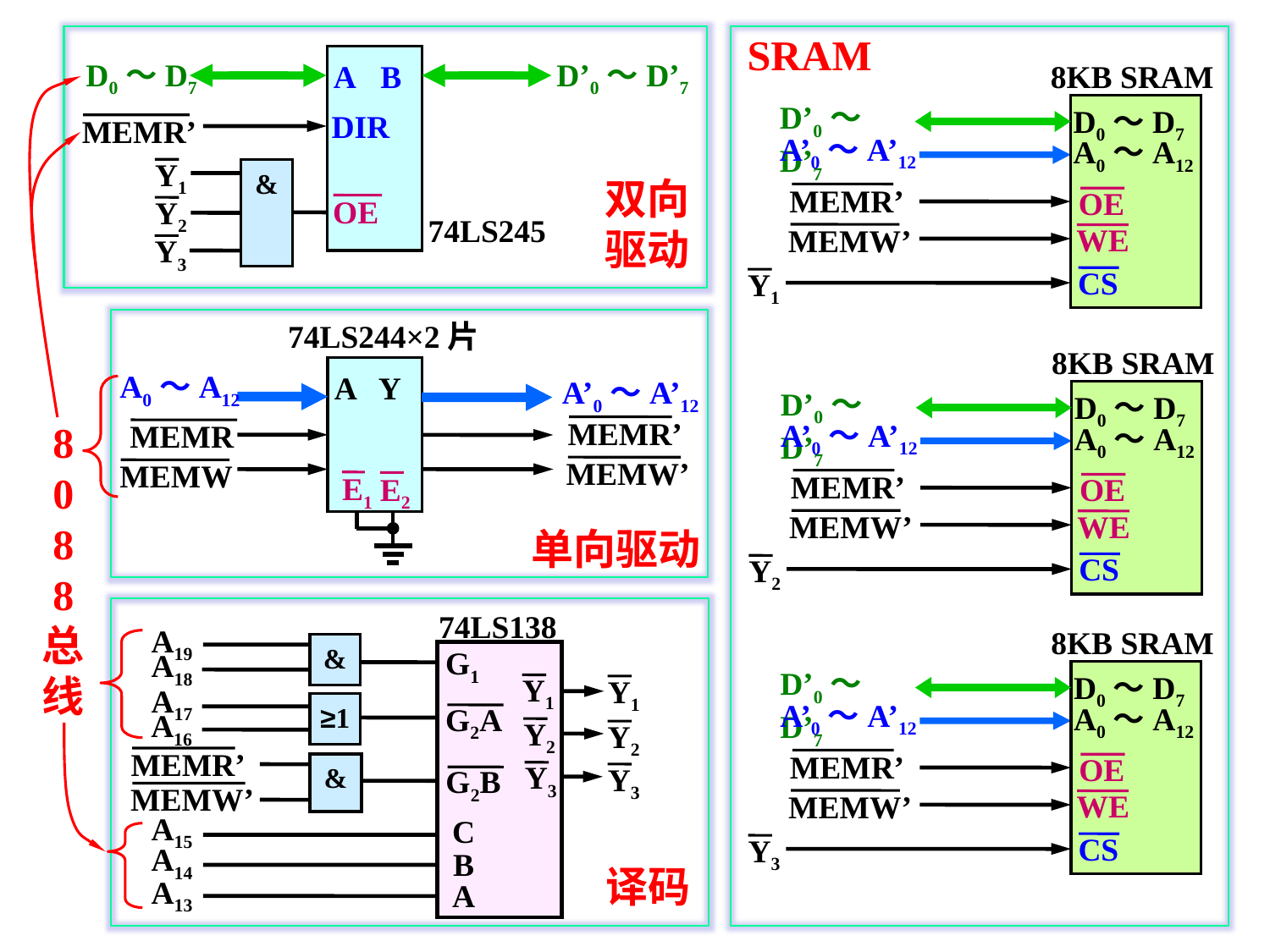

SRAM

D0～D7
D’0～D’7
8KB SRAM
A   B

D’0～D’7
D0～D7

DIR
MEMR’

A’0～A’12

A0～A12

Y1

&
双向驱动

MEMR’
OE

OE
Y2

74LS245

WE
MEMW’

Y3

CS
Y1

74LS244×2片
8KB SRAM

A0～A12
A   Y
A’0～A’12

D’0～D’7
D0～D7

MEMR’

8
0
8
8
总
线
A’0～A’12
MEMR

A0～A12

MEMW’

MEMW

MEMR’
E1

E2

OE

WE
MEMW’

单向驱动

CS
Y2

74LS138
A19
8KB SRAM

&
G1
A18

D’0～D’7
D0～D7

Y1
Y1

A17

A’0～A’12

A0～A12
≥1
G2A

A16

Y2
Y2

MEMR’

MEMR’
OE

Y3
Y3

&

G2B

MEMW’

WE

MEMW’

A15

C

CS
Y3

A14

B

译码

A13
A